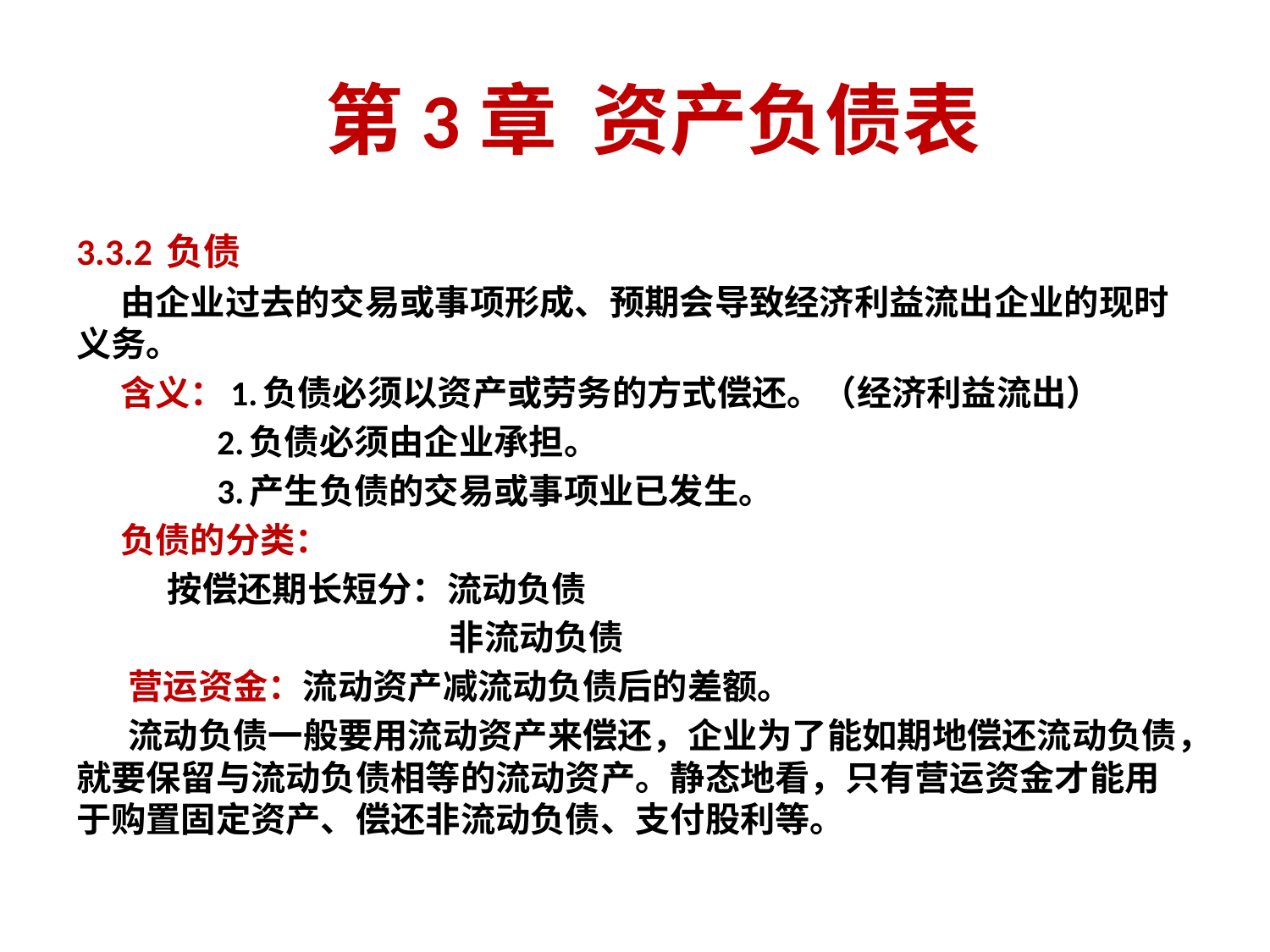

# 第3章  资产负债表
3.3.2 负债
     由企业过去的交易或事项形成、预期会导致经济利益流出企业的现时义务。
     含义：1.负债必须以资产或劳务的方式偿还。（经济利益流出）
                  2.负债必须由企业承担。
                  3.产生负债的交易或事项业已发生。
     负债的分类：
           按偿还期长短分：流动负债
                                               非流动负债
      营运资金：流动资产减流动负债后的差额。
      流动负债一般要用流动资产来偿还，企业为了能如期地偿还流动负债，就要保留与流动负债相等的流动资产。静态地看，只有营运资金才能用于购置固定资产、偿还非流动负债、支付股利等。